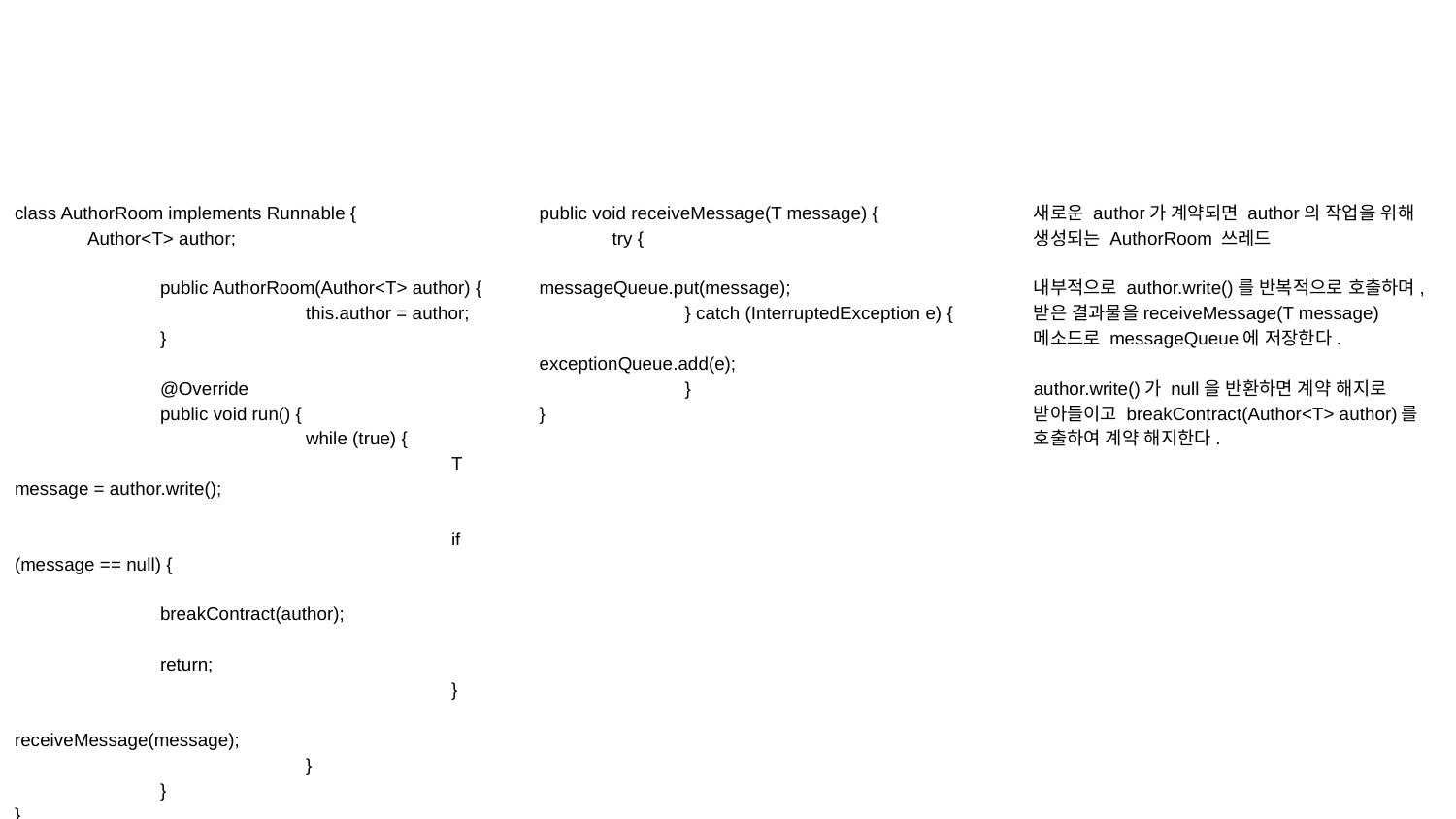

#
class AuthorRoom implements Runnable {
Author<T> author;

	public AuthorRoom(Author<T> author) {
		this.author = author;
	}

	@Override
	public void run() {
		while (true) {
			T message = author.write();

			if (message == null) {
				breakContract(author);
				return;
			}
			receiveMessage(message);
		}
	}
}

public void receiveMessage(T message) {
try {
		messageQueue.put(message);
	} catch (InterruptedException e) {
		exceptionQueue.add(e);
	}
}

새로운 author가 계약되면 author의 작업을 위해 생성되는 AuthorRoom 쓰레드

내부적으로 author.write()를 반복적으로 호출하며, 받은 결과물을receiveMessage(T message) 메소드로 messageQueue에 저장한다.

author.write()가 null을 반환하면 계약 해지로 받아들이고 breakContract(Author<T> author)를 호출하여 계약 해지한다.